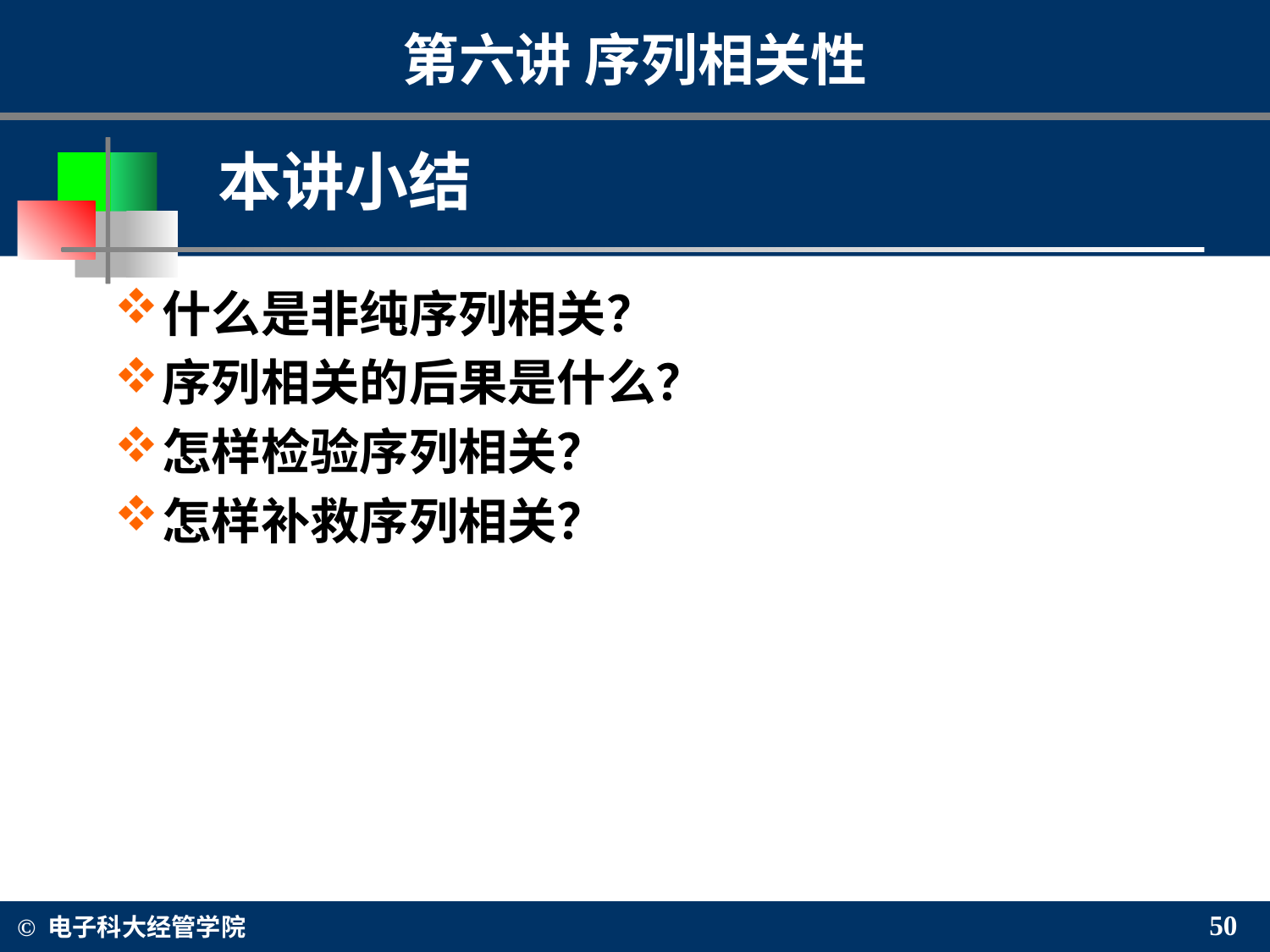

本讲小结
什么是非纯序列相关？
序列相关的后果是什么？
怎样检验序列相关？
怎样补救序列相关？